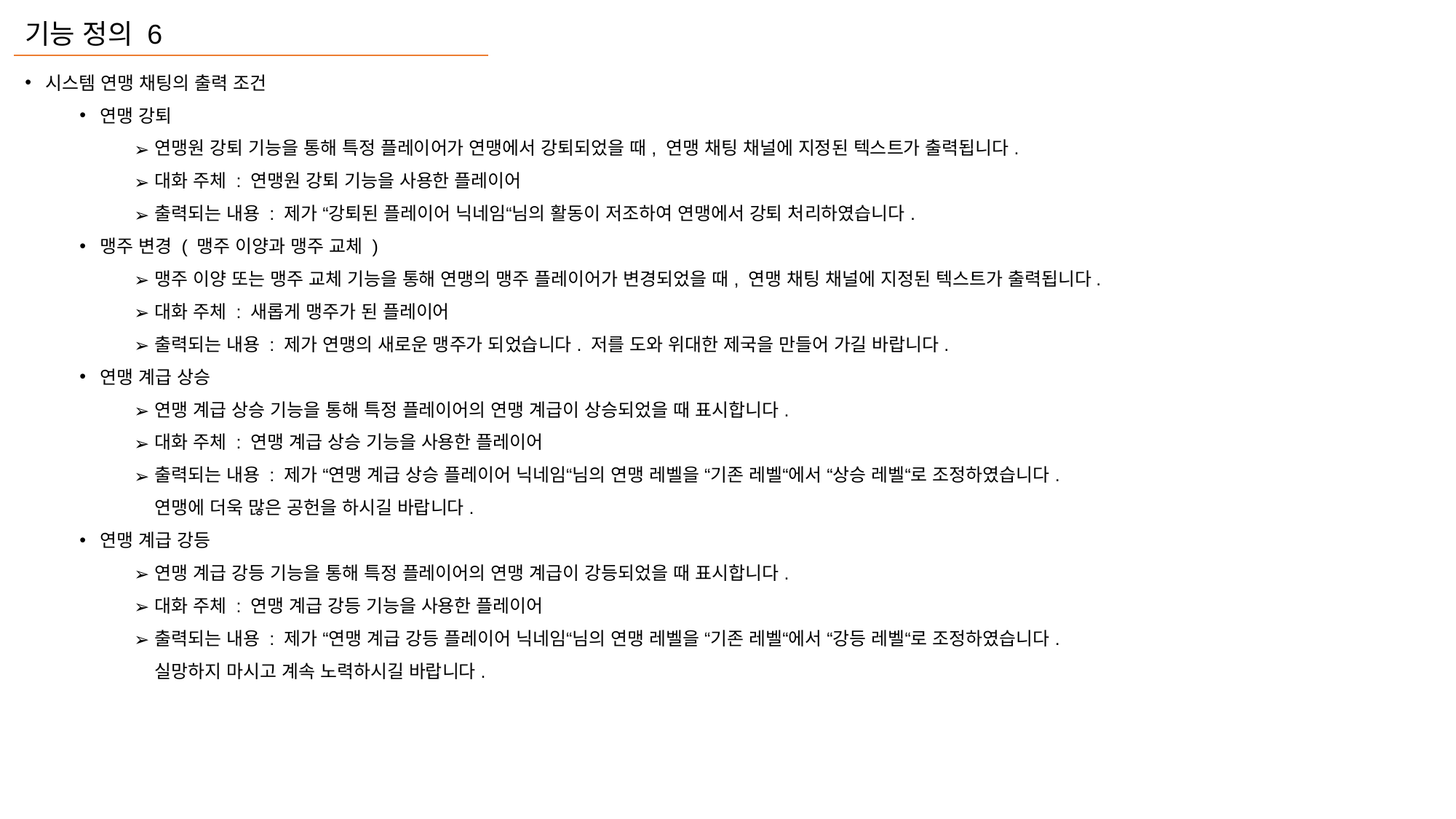

기능 정의 6
시스템 연맹 채팅의 출력 조건
연맹 강퇴
연맹원 강퇴 기능을 통해 특정 플레이어가 연맹에서 강퇴되었을 때, 연맹 채팅 채널에 지정된 텍스트가 출력됩니다.
대화 주체 : 연맹원 강퇴 기능을 사용한 플레이어
출력되는 내용 : 제가 “강퇴된 플레이어 닉네임“님의 활동이 저조하여 연맹에서 강퇴 처리하였습니다.
맹주 변경 ( 맹주 이양과 맹주 교체 )
맹주 이양 또는 맹주 교체 기능을 통해 연맹의 맹주 플레이어가 변경되었을 때, 연맹 채팅 채널에 지정된 텍스트가 출력됩니다.
대화 주체 : 새롭게 맹주가 된 플레이어
출력되는 내용 : 제가 연맹의 새로운 맹주가 되었습니다. 저를 도와 위대한 제국을 만들어 가길 바랍니다.
연맹 계급 상승
연맹 계급 상승 기능을 통해 특정 플레이어의 연맹 계급이 상승되었을 때 표시합니다.
대화 주체 : 연맹 계급 상승 기능을 사용한 플레이어
출력되는 내용 : 제가 “연맹 계급 상승 플레이어 닉네임“님의 연맹 레벨을 “기존 레벨“에서 “상승 레벨“로 조정하였습니다.
연맹에 더욱 많은 공헌을 하시길 바랍니다.
연맹 계급 강등
연맹 계급 강등 기능을 통해 특정 플레이어의 연맹 계급이 강등되었을 때 표시합니다.
대화 주체 : 연맹 계급 강등 기능을 사용한 플레이어
출력되는 내용 : 제가 “연맹 계급 강등 플레이어 닉네임“님의 연맹 레벨을 “기존 레벨“에서 “강등 레벨“로 조정하였습니다.
실망하지 마시고 계속 노력하시길 바랍니다.